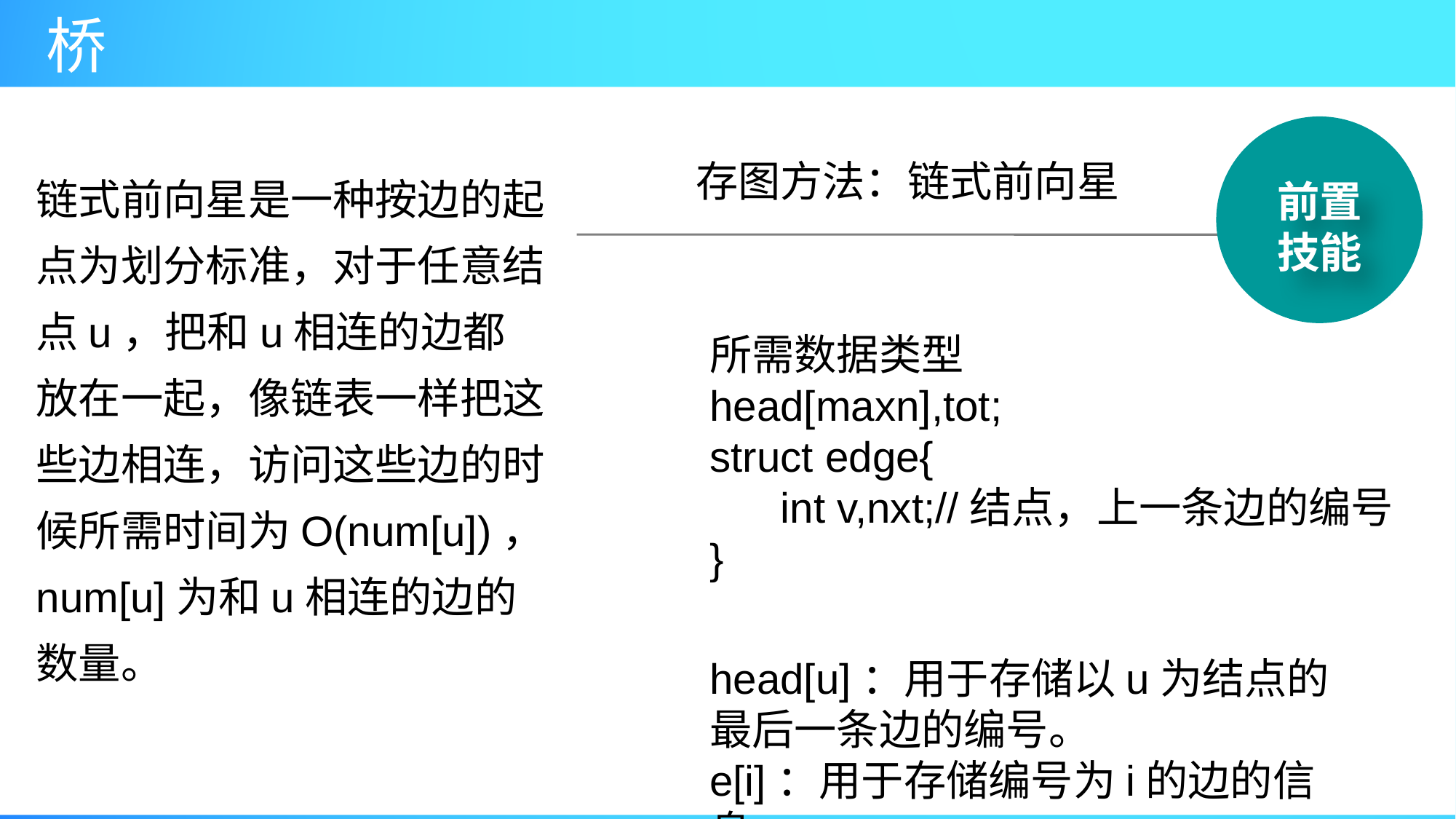

前置
技能
存图方法：链式前向星
链式前向星是一种按边的起点为划分标准，对于任意结点u，把和u相连的边都放在一起，像链表一样把这些边相连，访问这些边的时候所需时间为O(num[u])，num[u]为和u相连的边的数量。
所需数据类型
head[maxn],tot;
struct edge{
      int v,nxt;//结点，上一条边的编号
}
head[u]：用于存储以u为结点的最后一条边的编号。
e[i]：用于存储编号为i的边的信息